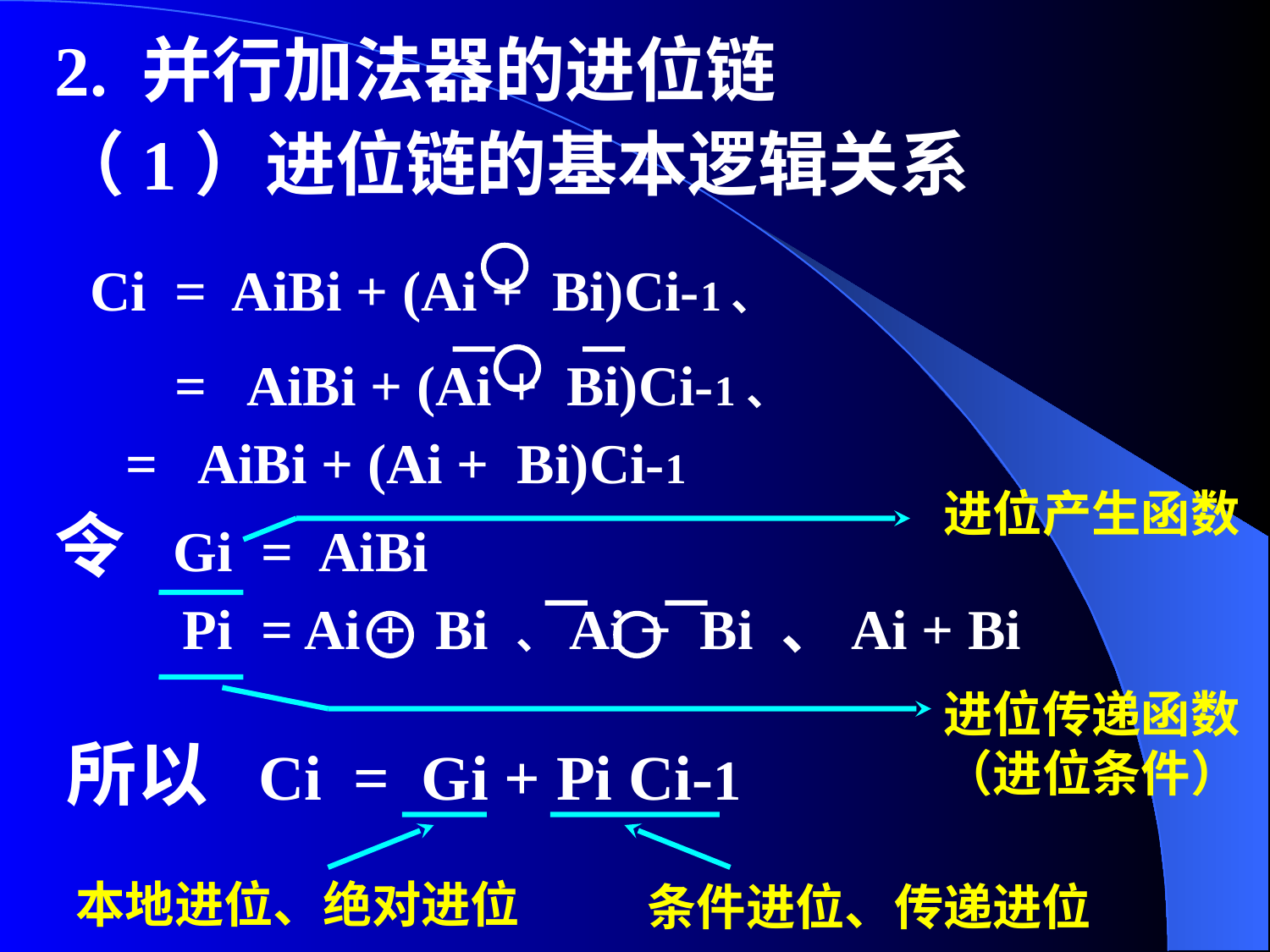

2. 并行加法器的进位链
（1）进位链的基本逻辑关系

  Ci  =  AiBi + (Ai +  Bi)Ci-1、
        =   AiBi + (Ai +  Bi)Ci-1、
     =   AiBi + (Ai +  Bi)Ci-1

进位产生函数
令    Gi  =  AiBi
         Pi  = Ai +  Bi 、Ai +  Bi 、Ai + Bi

进位传递函数（进位条件）

所以      Ci  =  Gi + Pi Ci-1

本地进位、绝对进位
条件进位、传递进位